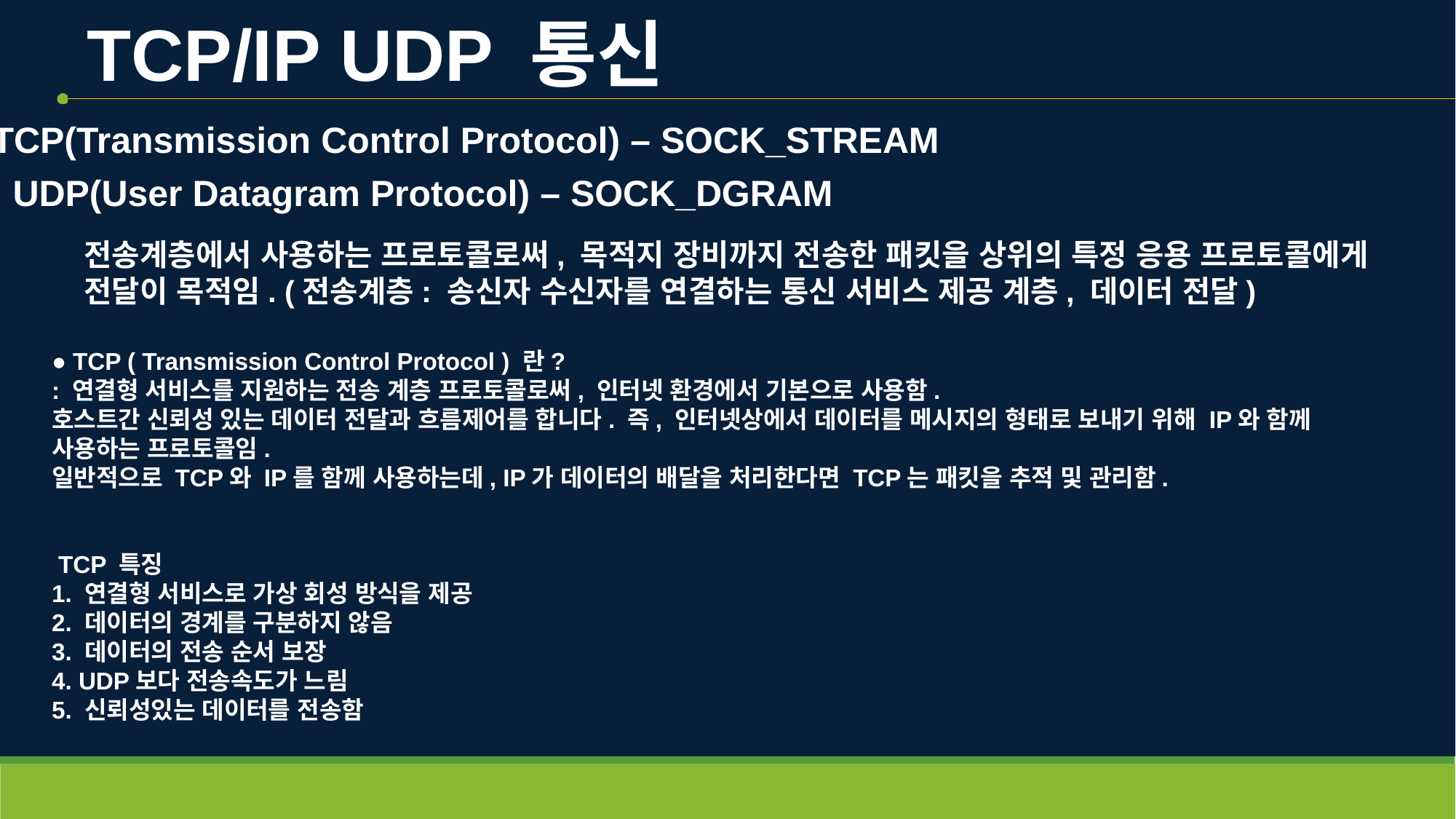

# TCP/IP UDP 통신

TCP(Transmission Control Protocol) – SOCK_STREAM
UDP(User Datagram Protocol) – SOCK_DGRAM
전송계층에서 사용하는 프로토콜로써, 목적지 장비까지 전송한 패킷을 상위의 특정 응용 프로토콜에게 전달이 목적임. (전송계층: 송신자 수신자를 연결하는 통신 서비스 제공 계층, 데이터 전달)
● TCP ( Transmission Control Protocol ) 란?
: 연결형 서비스를 지원하는 전송 계층 프로토콜로써, 인터넷 환경에서 기본으로 사용함.
호스트간 신뢰성 있는 데이터 전달과 흐름제어를 합니다. 즉, 인터넷상에서 데이터를 메시지의 형태로 보내기 위해 IP와 함께 사용하는 프로토콜임.
일반적으로 TCP와 IP를 함께 사용하는데, IP가 데이터의 배달을 처리한다면 TCP는 패킷을 추적 및 관리함.
​

 TCP 특징
1. 연결형 서비스로 가상 회성 방식을 제공
2. 데이터의 경계를 구분하지 않음
3. 데이터의 전송 순서 보장
4. UDP보다 전송속도가 느림
5. 신뢰성있는 데이터를 전송함